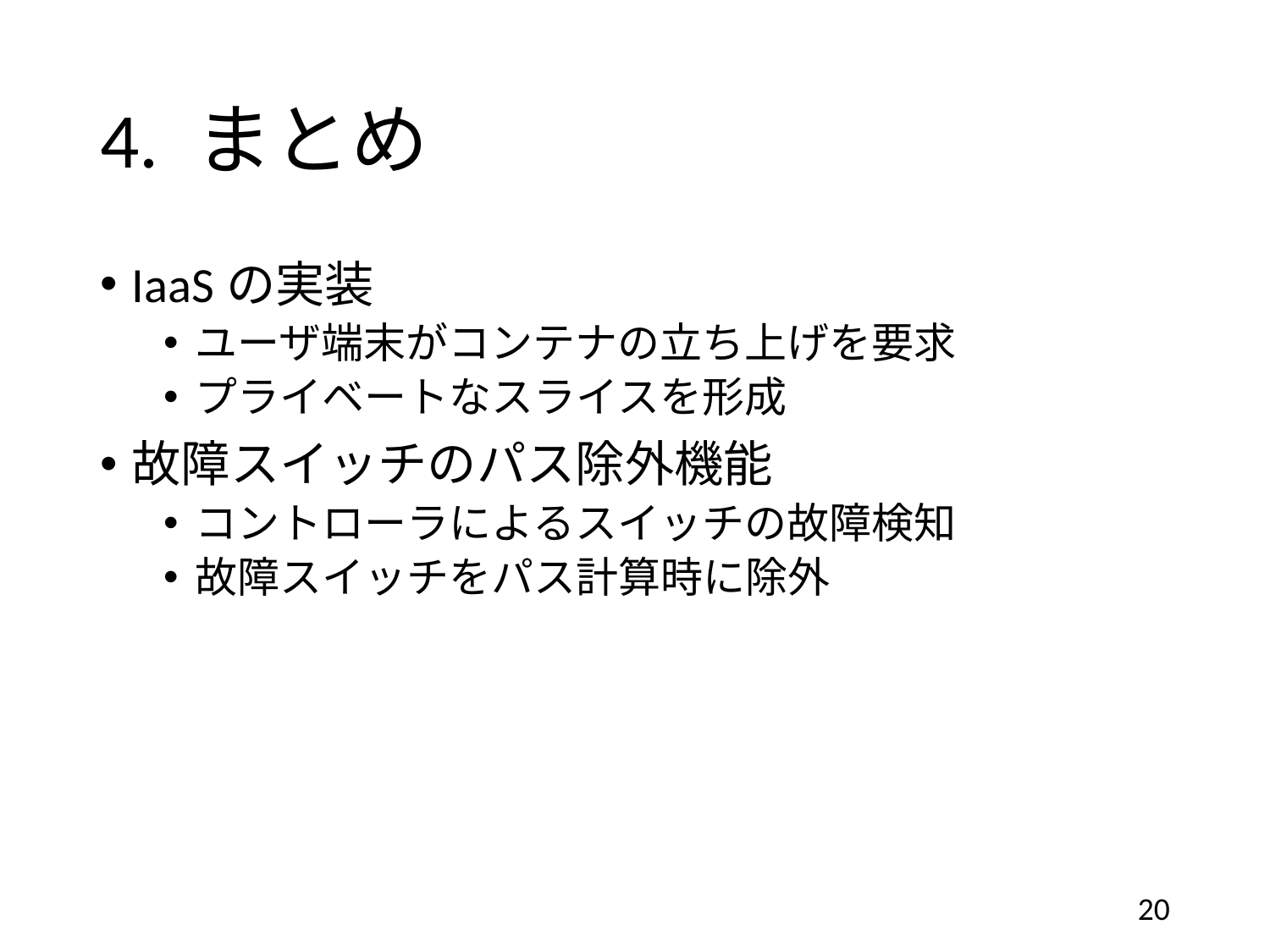

# 4. まとめ
IaaSの実装
ユーザ端末がコンテナの立ち上げを要求
プライベートなスライスを形成
故障スイッチのパス除外機能
コントローラによるスイッチの故障検知
故障スイッチをパス計算時に除外
20